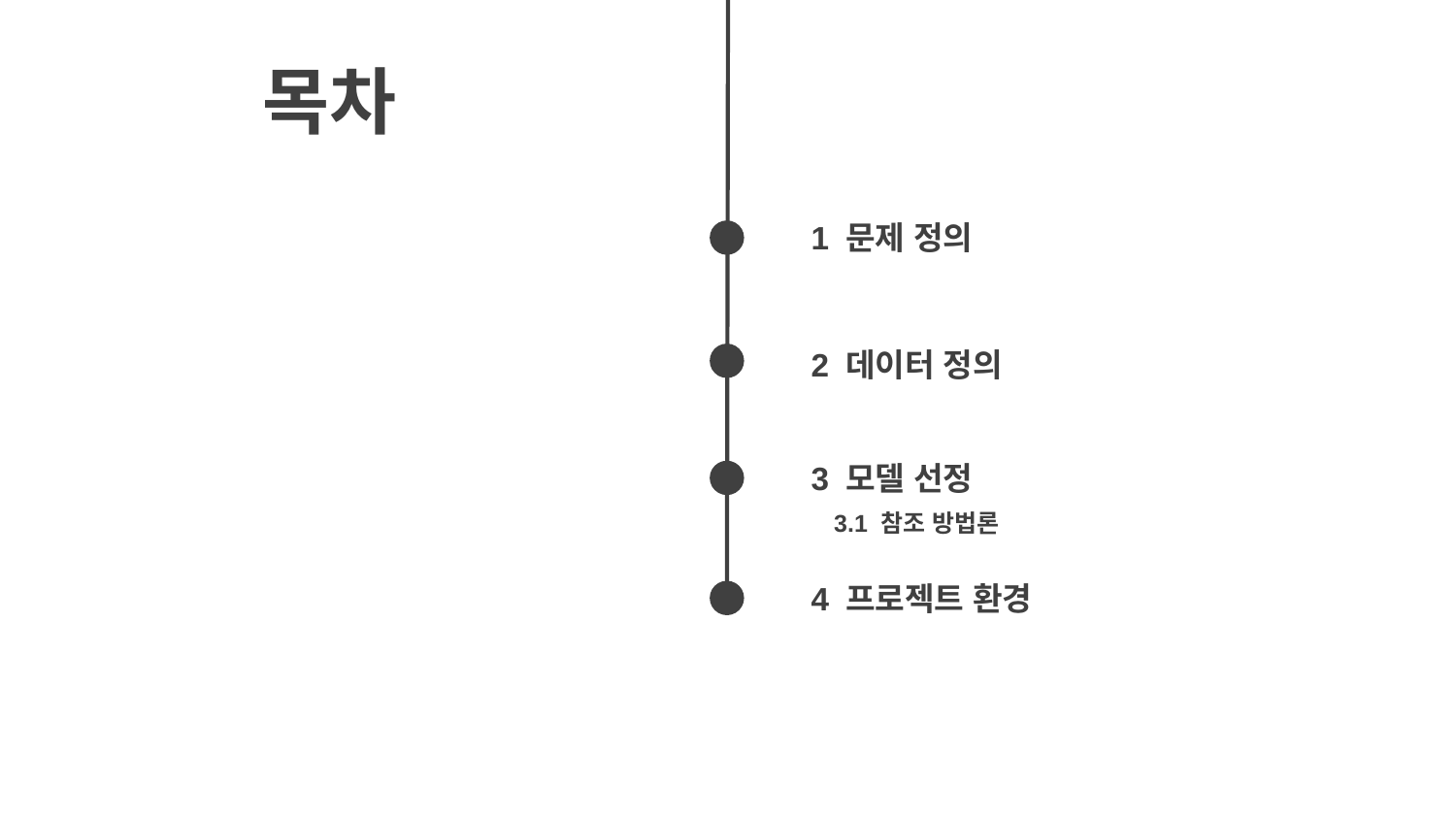

목차
1 문제 정의

2 데이터 정의

3 모델 선정

3.1 참조 방법론
4 프로젝트 환경